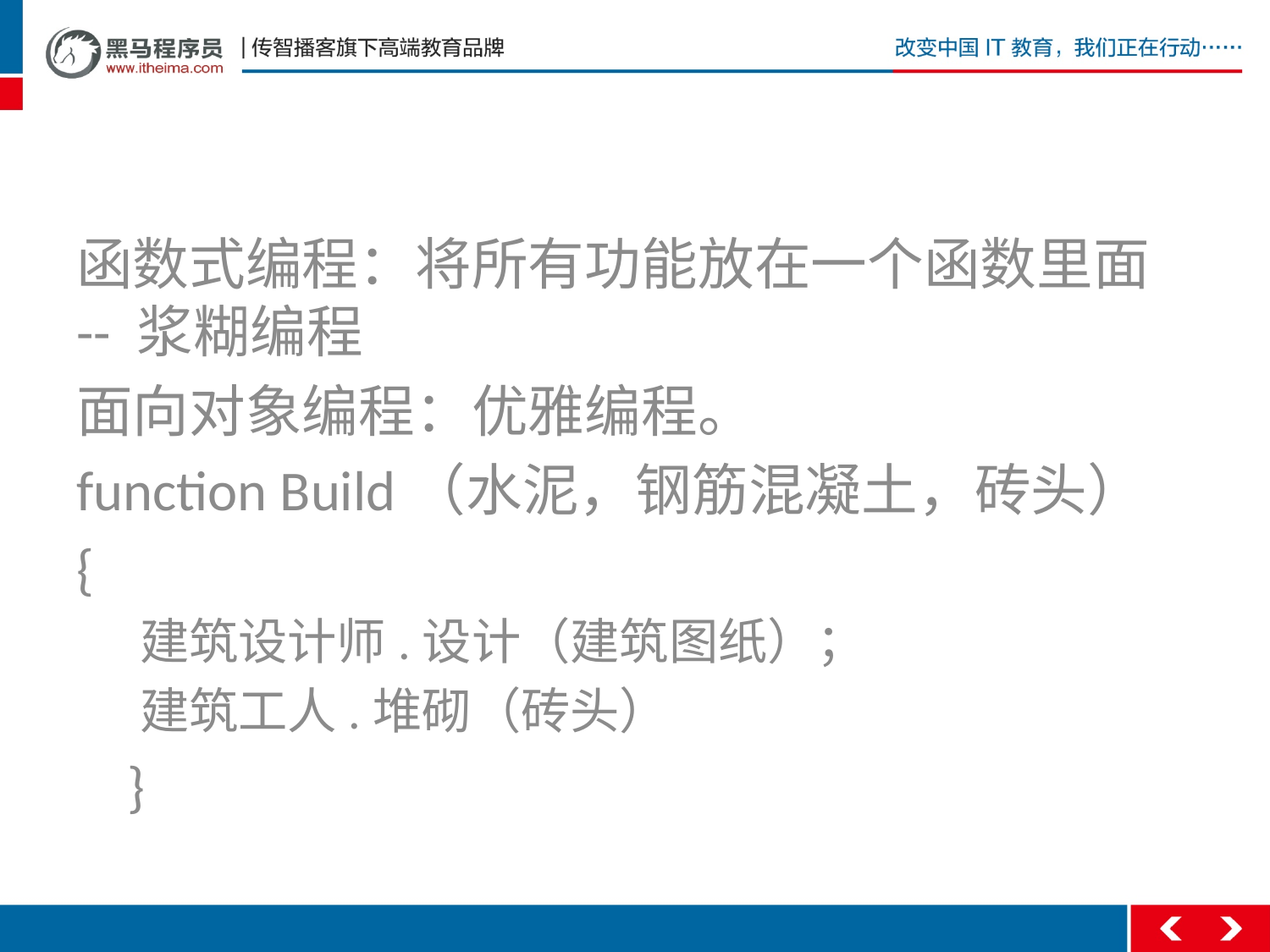

#
函数式编程：将所有功能放在一个函数里面 -- 浆糊编程
面向对象编程：优雅编程。
function Build（水泥，钢筋混凝土，砖头）
{
建筑设计师.设计（建筑图纸）；
建筑工人.堆砌（砖头）
    }